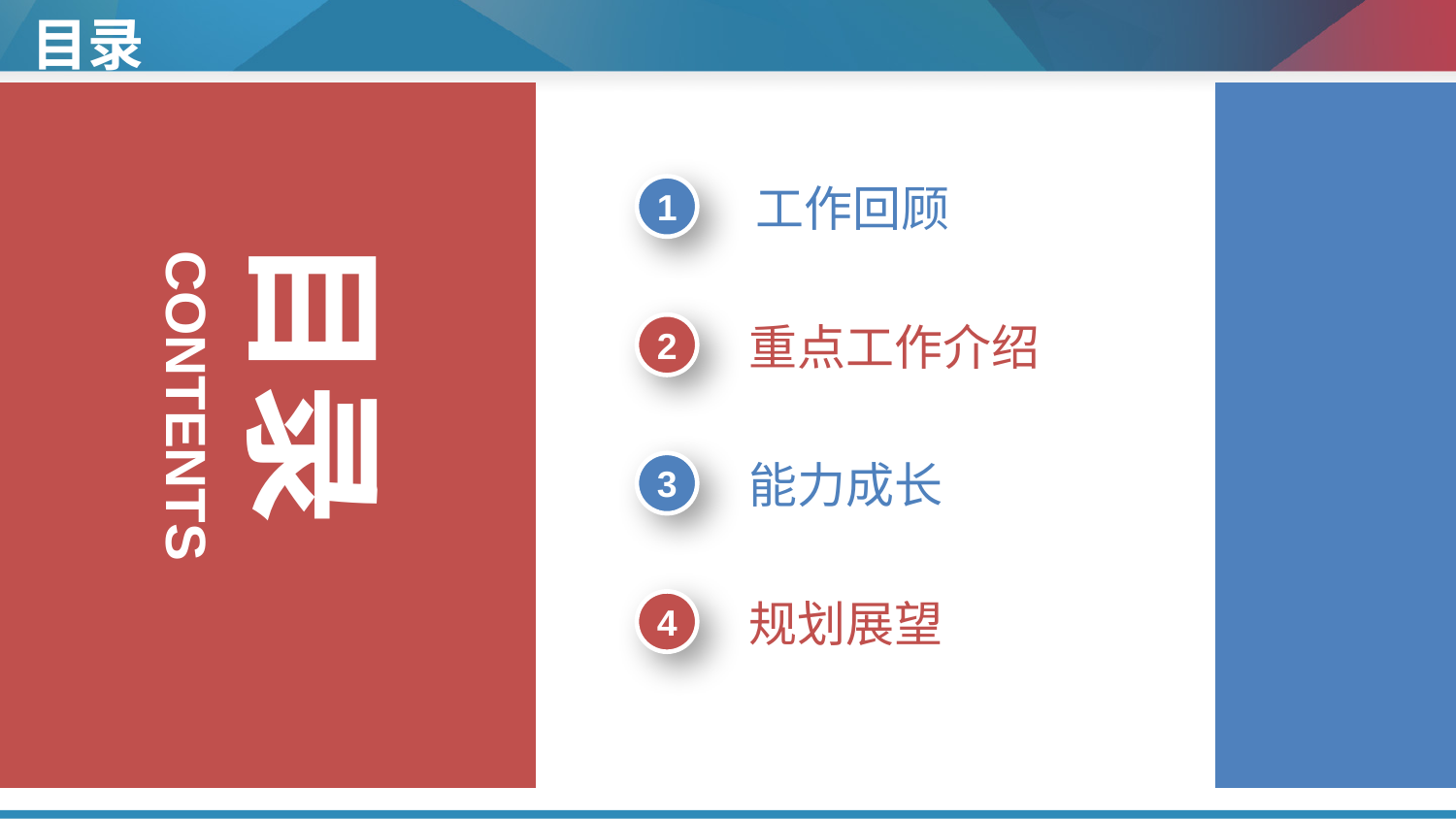

目录

1
工作回顾
目录
2
重点工作介绍
CONTENTS
3
能力成长
4
规划展望